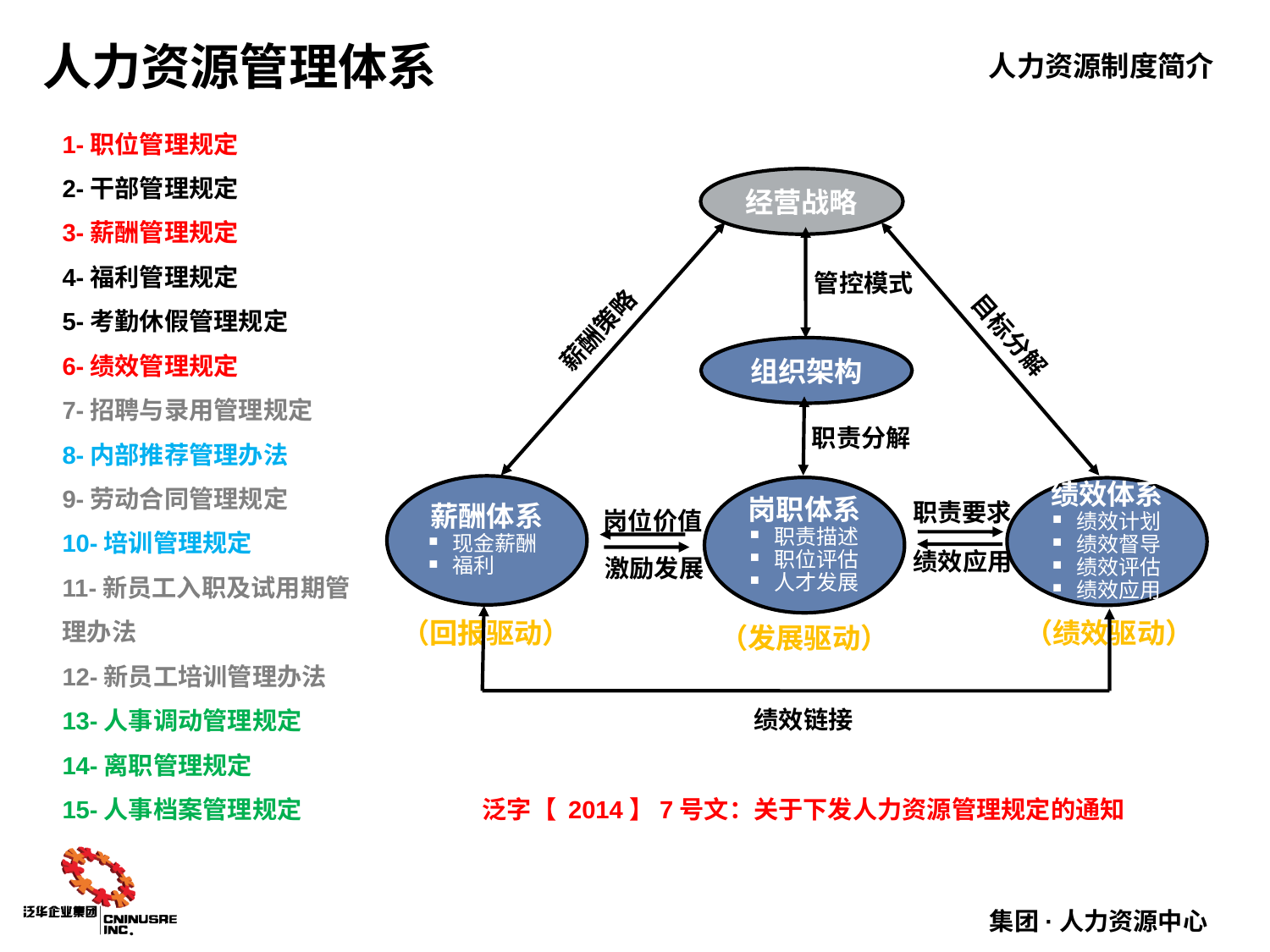

人力资源管理体系

1-职位管理规定
2-干部管理规定
3-薪酬管理规定
4-福利管理规定
5-考勤休假管理规定
6-绩效管理规定
7-招聘与录用管理规定
8-内部推荐管理办法
9-劳动合同管理规定
10-培训管理规定
11-新员工入职及试用期管理办法
12-新员工培训管理办法
13-人事调动管理规定
14-离职管理规定
15-人事档案管理规定

经营战略

管控模式
薪酬策略
目标分解
组织架构

职责分解
薪酬体系
现金薪酬
福利
岗职体系
职责描述
职位评估
人才发展
绩效体系
绩效计划
绩效督导
绩效评估
绩效应用
职责要求
岗位价值

绩效应用

激励发展

（发展驱动）
（回报驱动）
（绩效驱动）

绩效链接
泛字【 2014】7号文：关于下发人力资源管理规定的通知